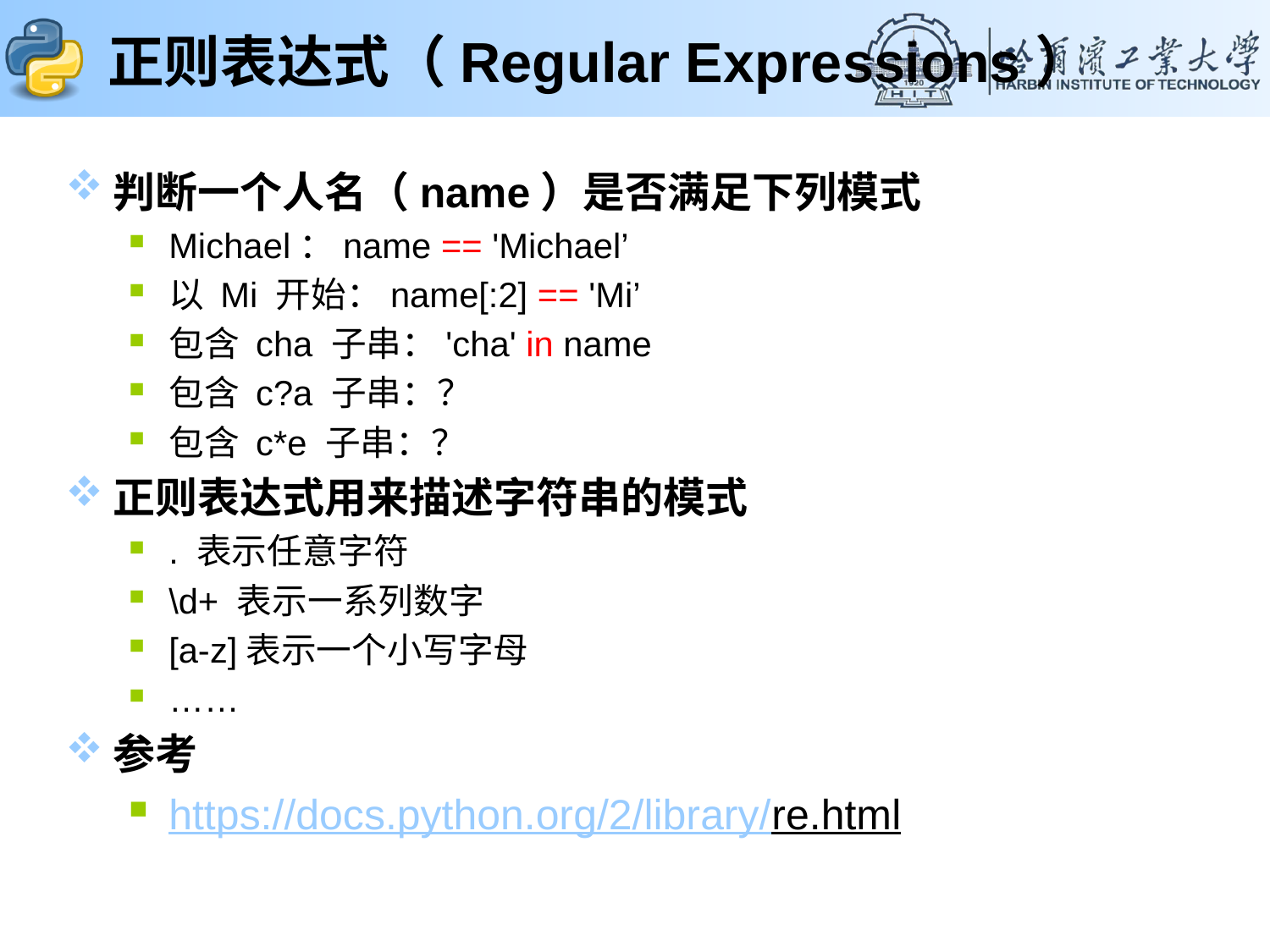

# 正则表达式（Regular Expressions）
判断一个人名（name）是否满足下列模式
Michael：name == 'Michael’
以 Mi 开始：name[:2] == 'Mi’
包含 cha 子串：'cha' in name
包含 c?a 子串：？
包含 c*e 子串：？
正则表达式用来描述字符串的模式
. 表示任意字符
\d+ 表示一系列数字
[a-z]表示一个小写字母
……
参考
https://docs.python.org/2/library/re.html